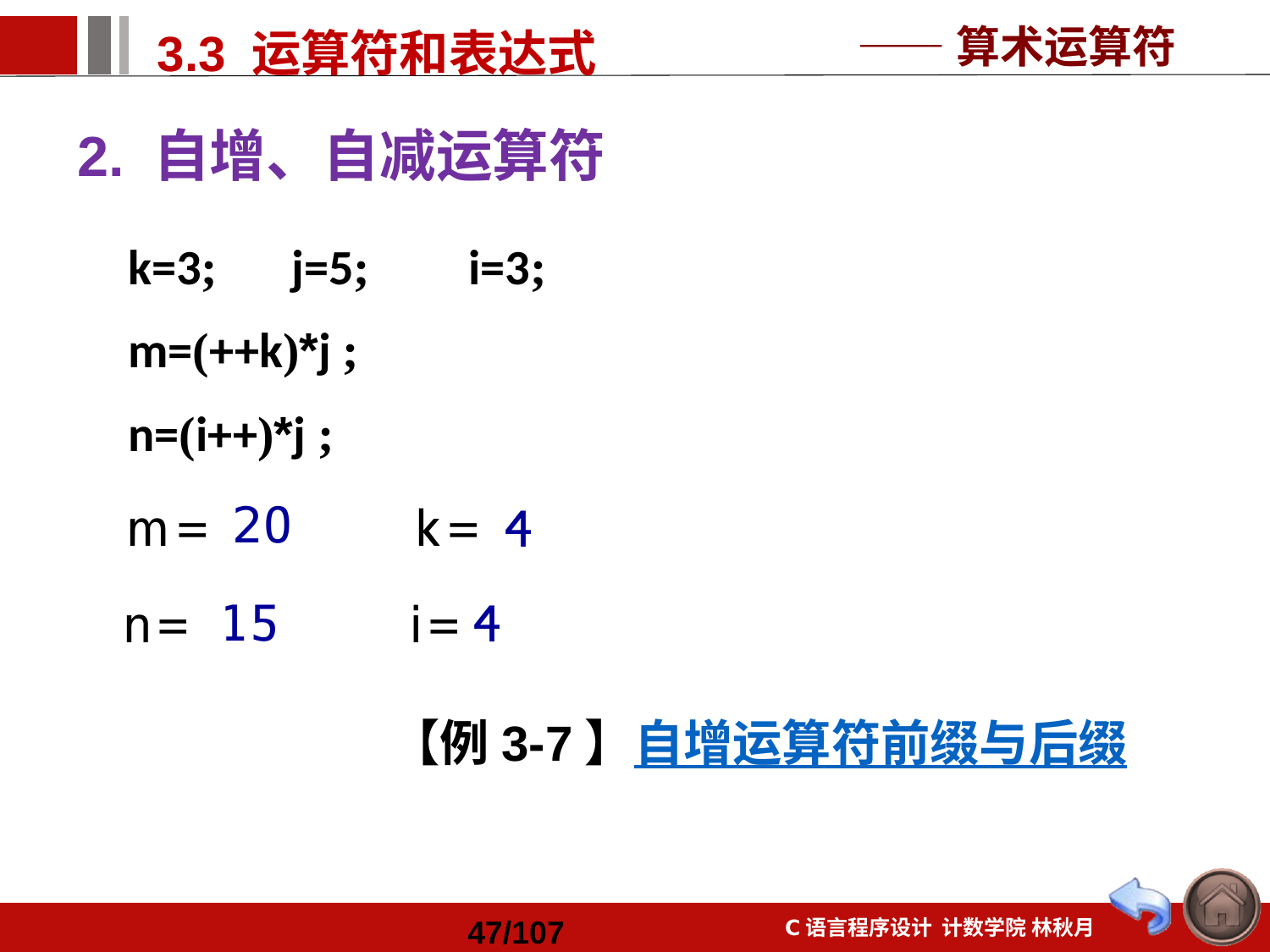

——算术运算符
2. 自增、自减运算符
k=3;      j=5;        i=3;
m=(++k)*j ;
n=(i++)*j ;
20
m=              k=
4
15
4
n=               i=
【例3-7】自增运算符前缀与后缀